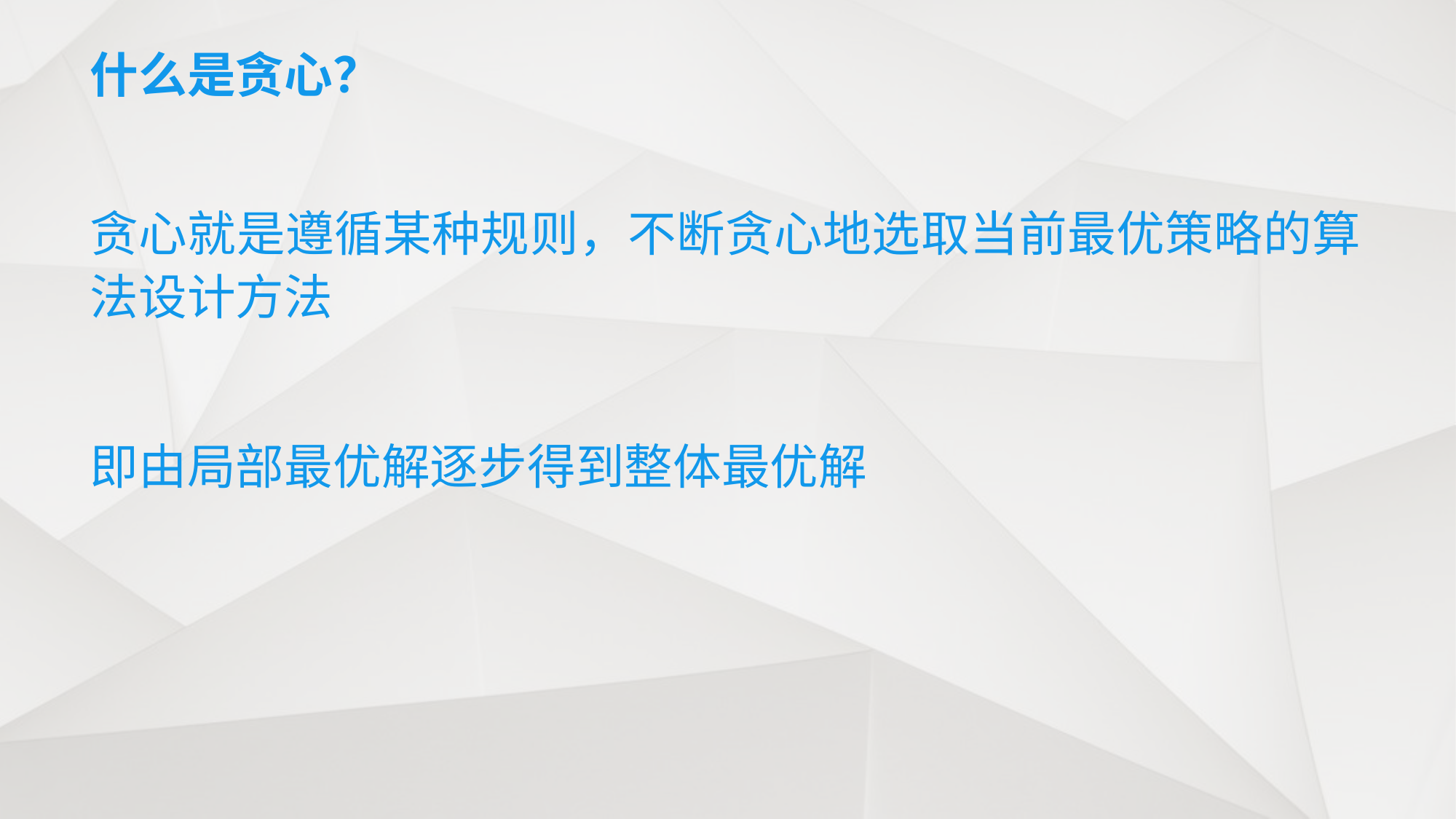

# 什么是贪心？

贪心就是遵循某种规则，不断贪心地选取当前最优策略的算法设计方法

即由局部最优解逐步得到整体最优解